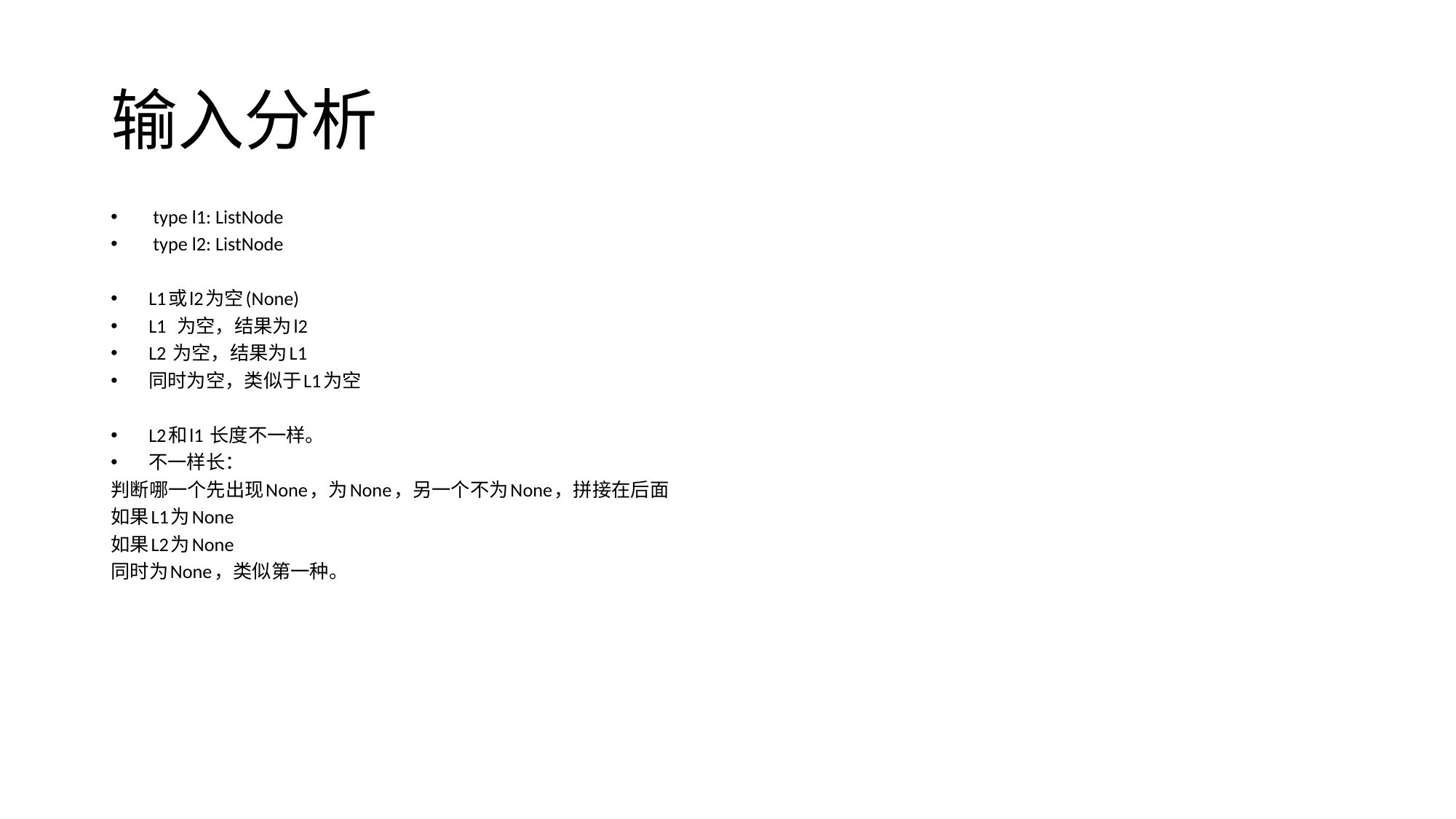

# 输入分析
 type l1: ListNode
 type l2: ListNode

L1或l2为空(None)
L1  为空，结果为l2
L2 为空，结果为L1
同时为空，类似于L1为空

L2和l1 长度不一样。
不一样长：
判断哪一个先出现None，为None，另一个不为None，拼接在后面
如果L1为None
如果L2为None
同时为None，类似第一种。